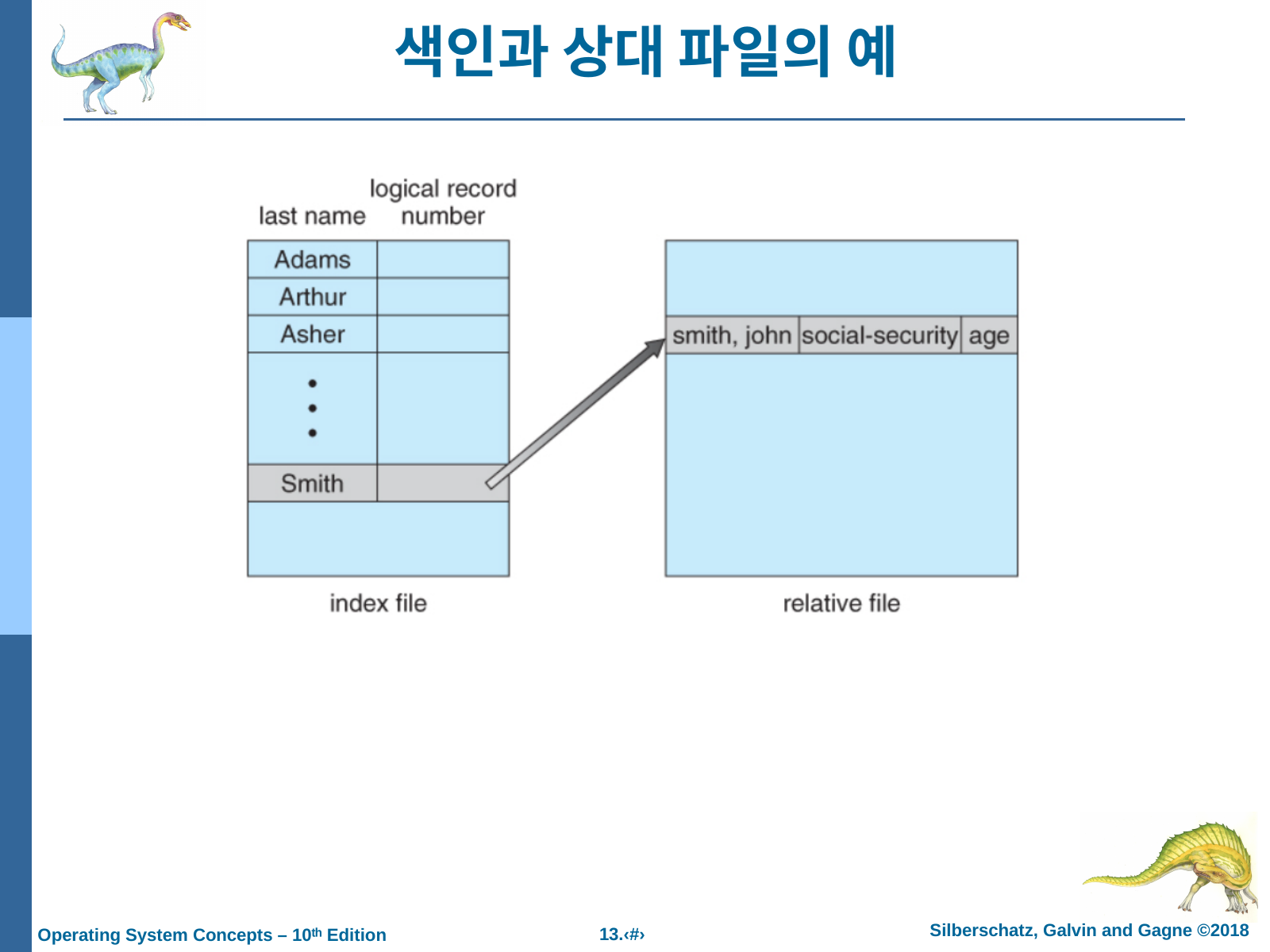

색인과 상대 파일의 예

Silberschatz, Galvin and Gagne ©2018
13.‹#›
Operating System Concepts – 10ᵗʰ Edition